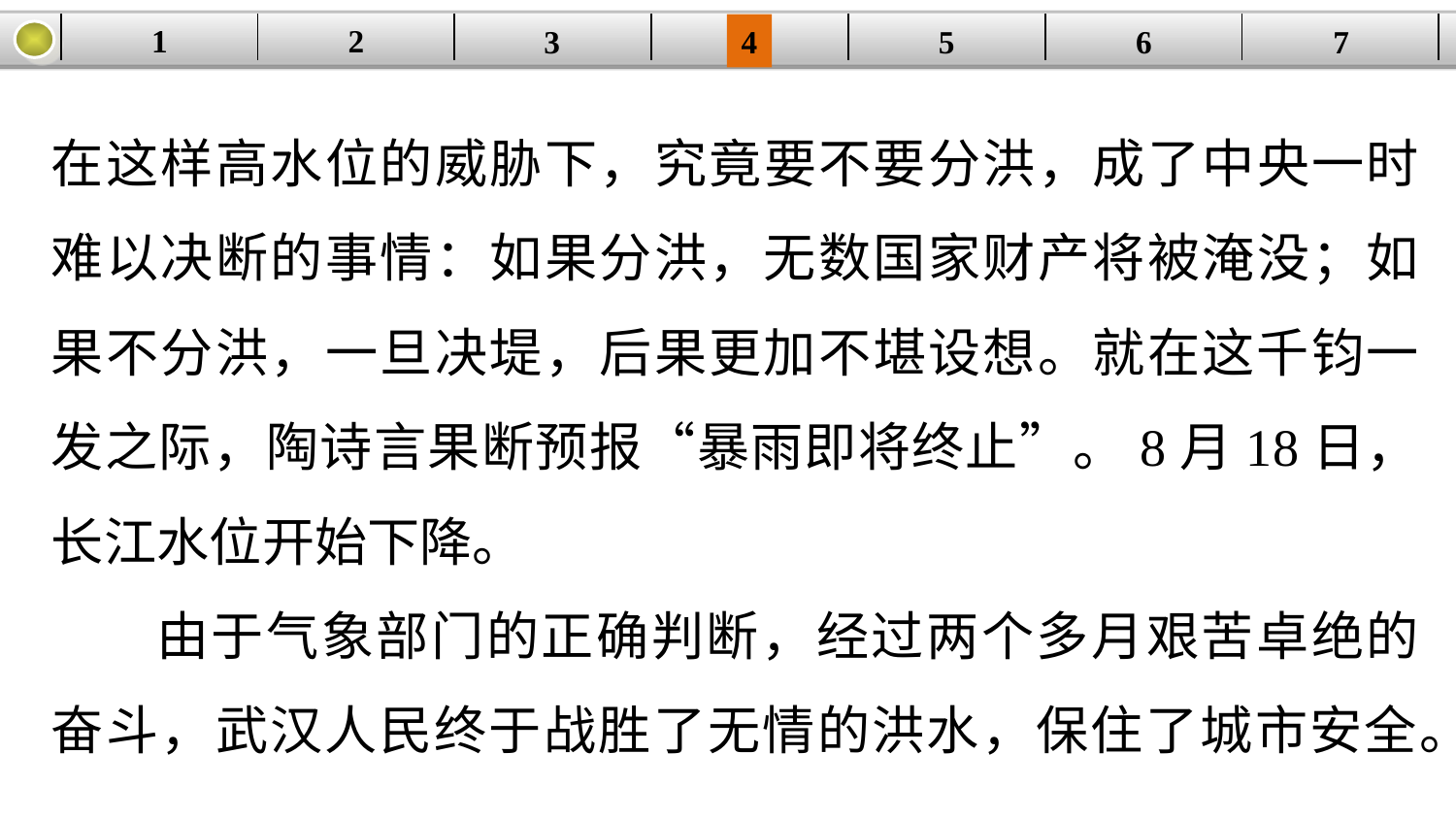

1
2
|  |  |  |  |  |  |  |
| --- | --- | --- | --- | --- | --- | --- |
3
4
5
6
7

在这样高水位的威胁下，究竟要不要分洪，成了中央一时难以决断的事情：如果分洪，无数国家财产将被淹没；如果不分洪，一旦决堤，后果更加不堪设想。就在这千钧一发之际，陶诗言果断预报“暴雨即将终止”。8月18日，长江水位开始下降。
由于气象部门的正确判断，经过两个多月艰苦卓绝的奋斗，武汉人民终于战胜了无情的洪水，保住了城市安全。